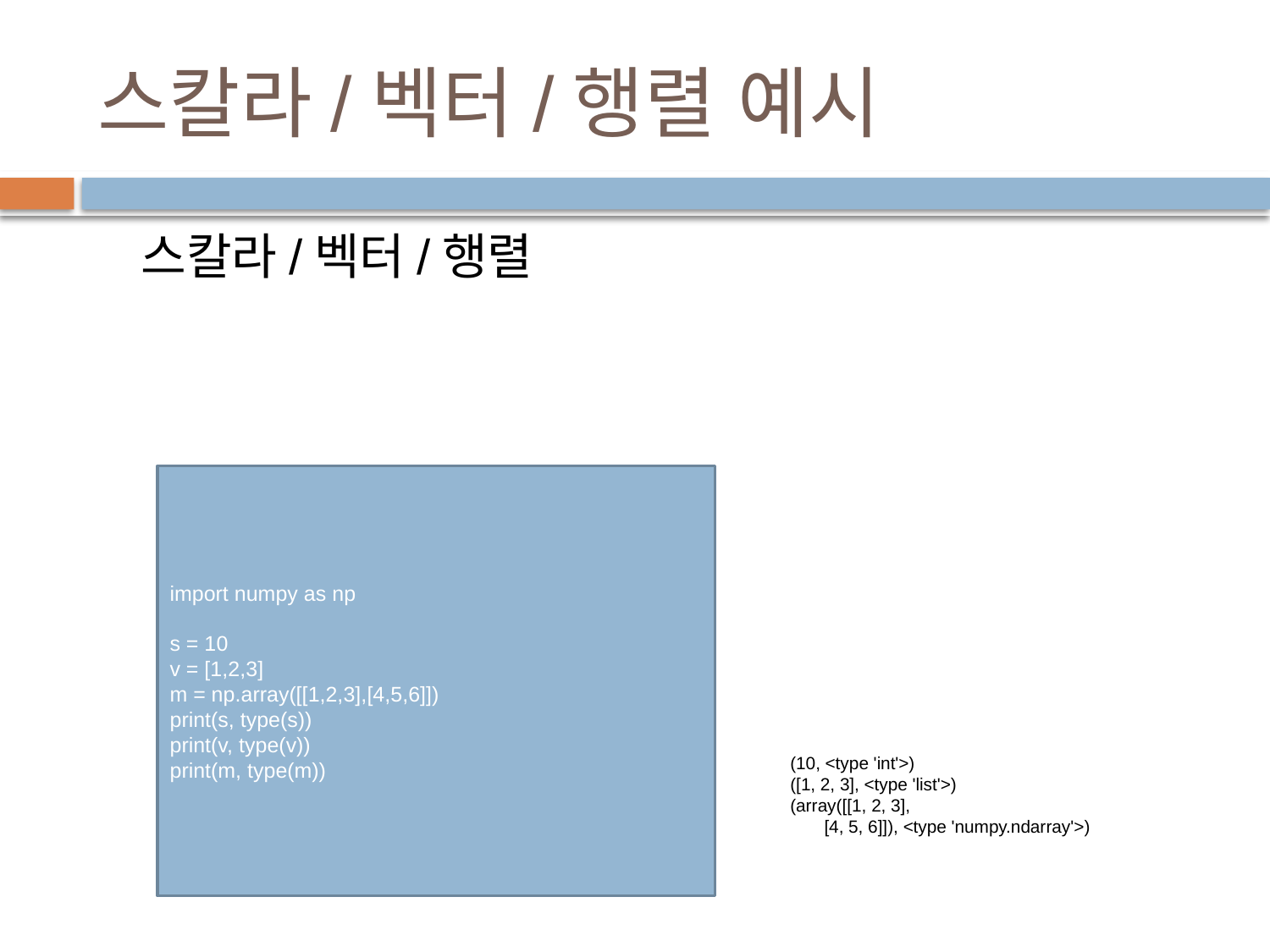

# 스칼라/벡터/행렬 예시
스칼라/벡터/행렬
import numpy as np

s = 10
v = [1,2,3]
m = np.array([[1,2,3],[4,5,6]])
print(s, type(s))
print(v, type(v))
print(m, type(m))
(10, <type 'int'>)
([1, 2, 3], <type 'list'>)
(array([[1, 2, 3],
       [4, 5, 6]]), <type 'numpy.ndarray'>)